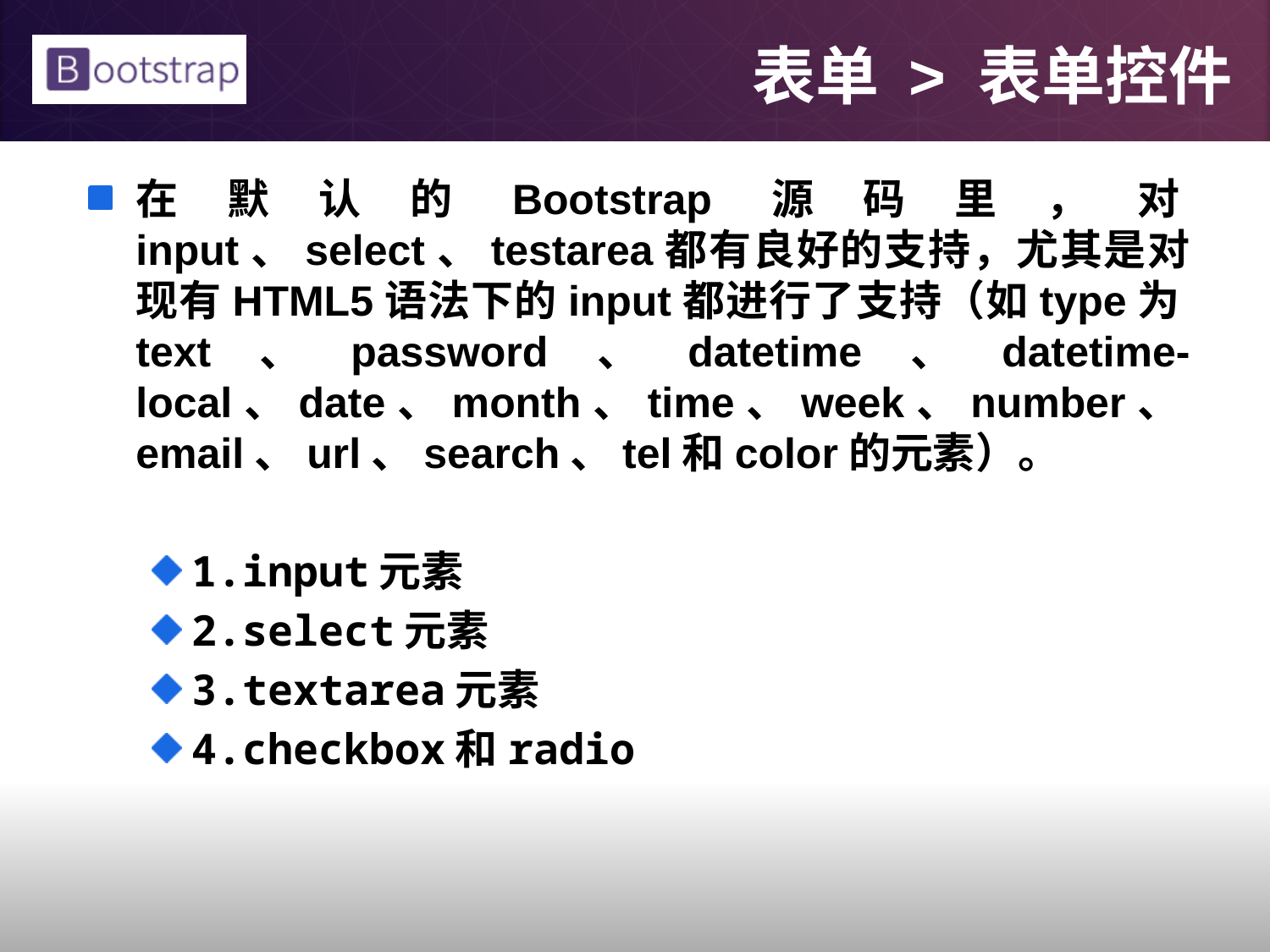

# 表单 > 表单控件
在默认的Bootstrap源码里，对input、select、testarea都有良好的支持，尤其是对现有HTML5语法下的input都进行了支持（如type为text、password、datetime、datetime-local、date、month、time、week、number、email、url、search、tel和color的元素）。

1.input元素
2.select元素
3.textarea元素
4.checkbox和radio